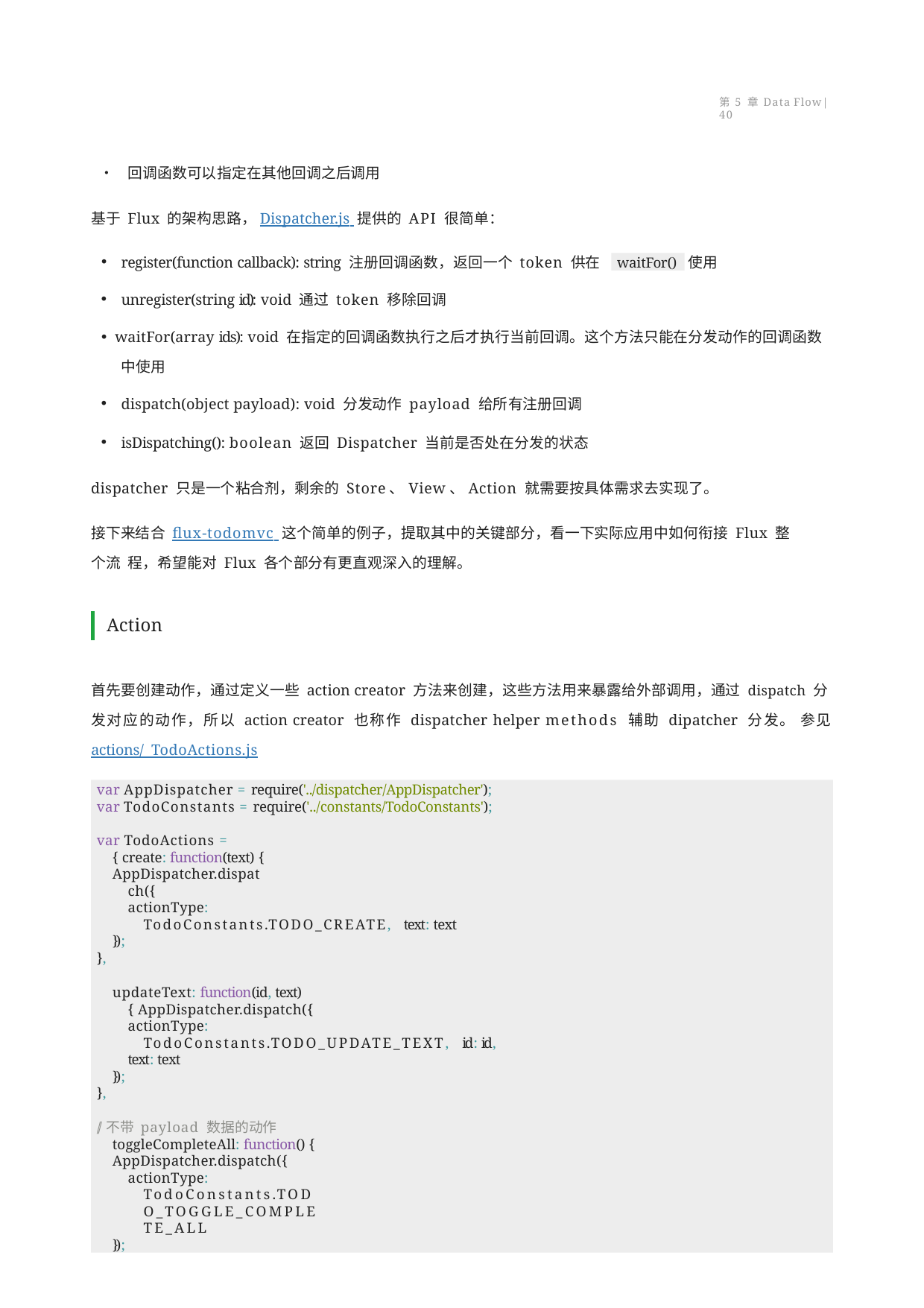

第 5 章 Data Flow | 40
• 回调函数可以指定在其他回调之后调用

基于 Flux 的架构思路，Dispatcher.js 提供的 API 很简单：
waitFor()
register(function callback): string 注册回调函数，返回一个 token 供在
使用
unregister(string id): void 通过 token 移除回调
• waitFor(array ids): void 在指定的回调函数执行之后才执行当前回调。这个方法只能在分发动作的回调函数  中使用

dispatch(object payload): void 分发动作 payload 给所有注册回调

isDispatching(): boolean 返回 Dispatcher 当前是否处在分发的状态

dispatcher 只是一个粘合剂，剩余的 Store、View、Action 就需要按具体需求去实现了。

接下来结合 flux-todomvc 这个简单的例子，提取其中的关键部分，看一下实际应用中如何衔接 Flux 整个流  程，希望能对 Flux 各个部分有更直观深入的理解。

Action

首先要创建动作，通过定义一些 action creator 方法来创建，这些方法用来暴露给外部调用，通过 dispatch 分  发对应的动作，所以 action creator 也称作 dispatcher helper methods 辅助 dipatcher 分发。 参见 actions/  TodoActions.js
var AppDispatcher = require('../dispatcher/AppDispatcher');  var TodoConstants = require('../constants/TodoConstants');

var TodoActions = {  create: function(text) {
AppDispatcher.dispatch({
actionType: TodoConstants.TODO_CREATE,  text: text
});
},

updateText: function(id, text) {  AppDispatcher.dispatch({
actionType: TodoConstants.TODO_UPDATE_TEXT,  id: id,
text: text
});
},

// 不带 payload 数据的动作  toggleCompleteAll: function() {
AppDispatcher.dispatch({
actionType: TodoConstants.TODO_TOGGLE_COMPLETE_ALL
});